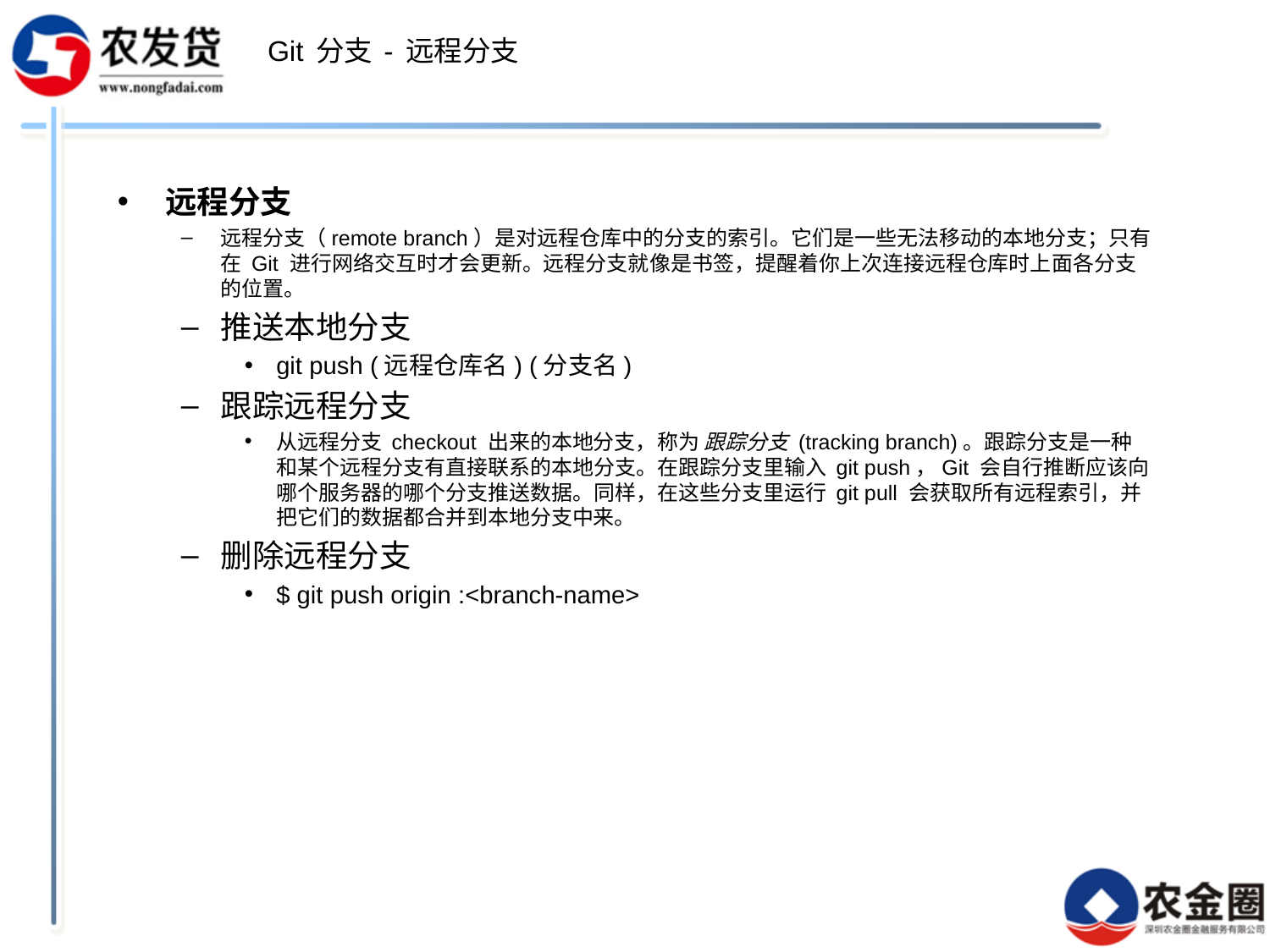

# Git 分支 - 远程分支
远程分支
远程分支（remote branch）是对远程仓库中的分支的索引。它们是一些无法移动的本地分支；只有在 Git 进行网络交互时才会更新。远程分支就像是书签，提醒着你上次连接远程仓库时上面各分支的位置。
推送本地分支
git push (远程仓库名) (分支名)
跟踪远程分支
从远程分支 checkout 出来的本地分支，称为 跟踪分支 (tracking branch)。跟踪分支是一种和某个远程分支有直接联系的本地分支。在跟踪分支里输入 git push，Git 会自行推断应该向哪个服务器的哪个分支推送数据。同样，在这些分支里运行 git pull 会获取所有远程索引，并把它们的数据都合并到本地分支中来。
删除远程分支
$ git push origin :<branch-name>